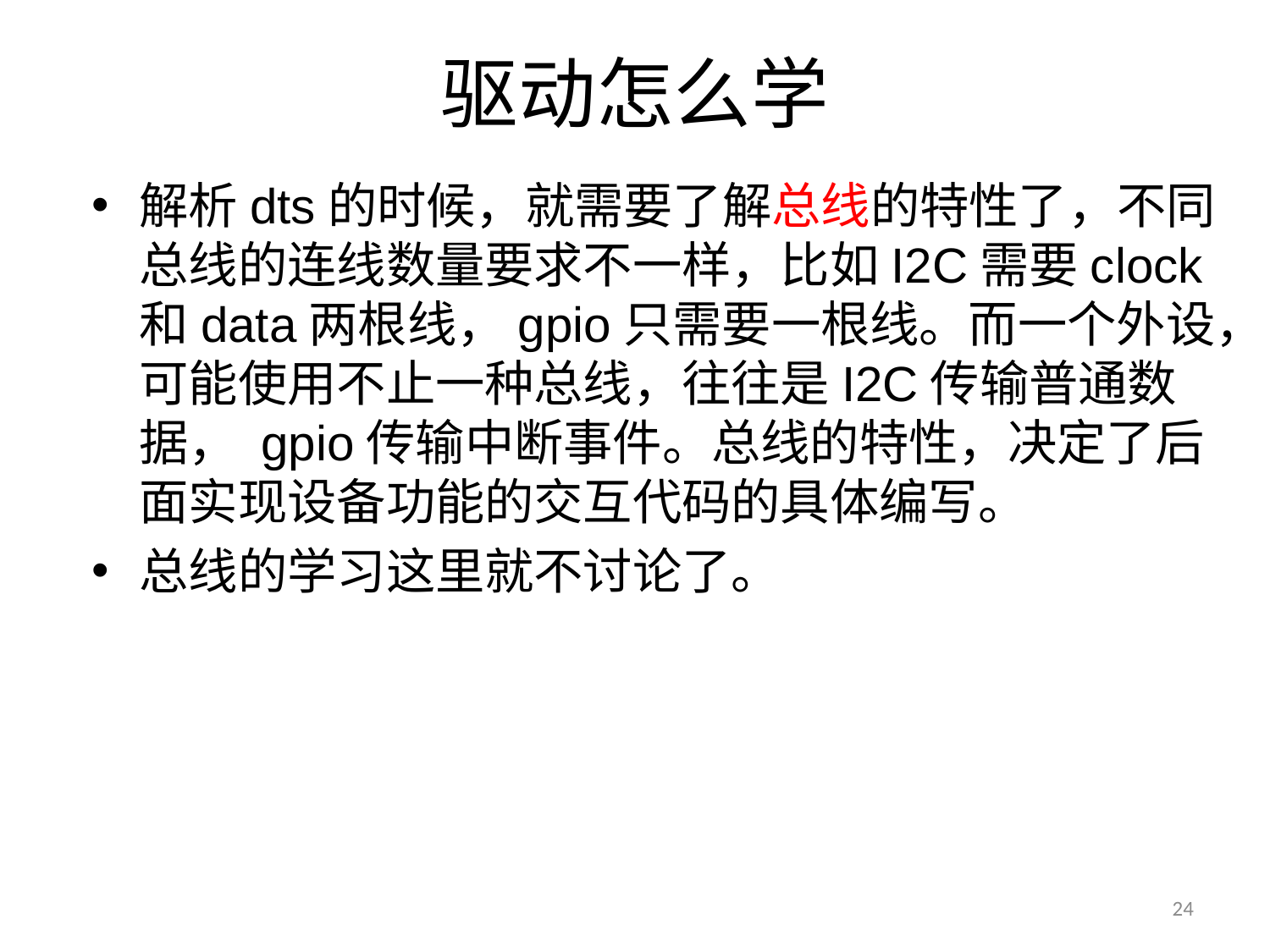

驱动怎么学
解析dts的时候，就需要了解总线的特性了，不同总线的连线数量要求不一样，比如I2C需要clock和data两根线，gpio只需要一根线。而一个外设，可能使用不止一种总线，往往是I2C传输普通数据， gpio传输中断事件。总线的特性，决定了后面实现设备功能的交互代码的具体编写。
总线的学习这里就不讨论了。

24